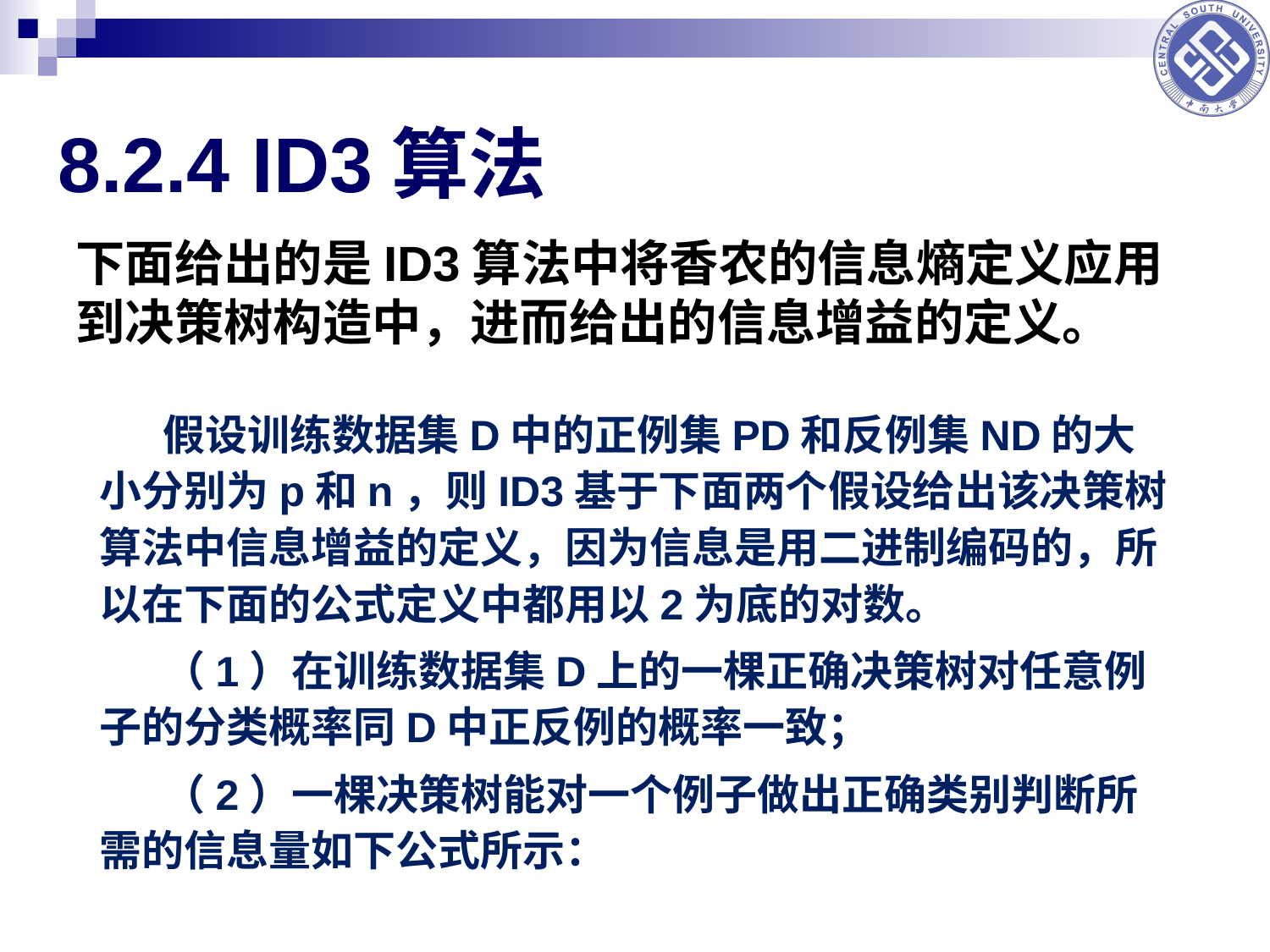

# 8.2.4 ID3算法
下面给出的是ID3算法中将香农的信息熵定义应用到决策树构造中，进而给出的信息增益的定义。

假设训练数据集D中的正例集PD和反例集ND的大小分别为p和n，则ID3基于下面两个假设给出该决策树算法中信息增益的定义，因为信息是用二进制编码的，所以在下面的公式定义中都用以2为底的对数。
（1）在训练数据集D上的一棵正确决策树对任意例子的分类概率同D中正反例的概率一致；
（2）一棵决策树能对一个例子做出正确类别判断所需的信息量如下公式所示：